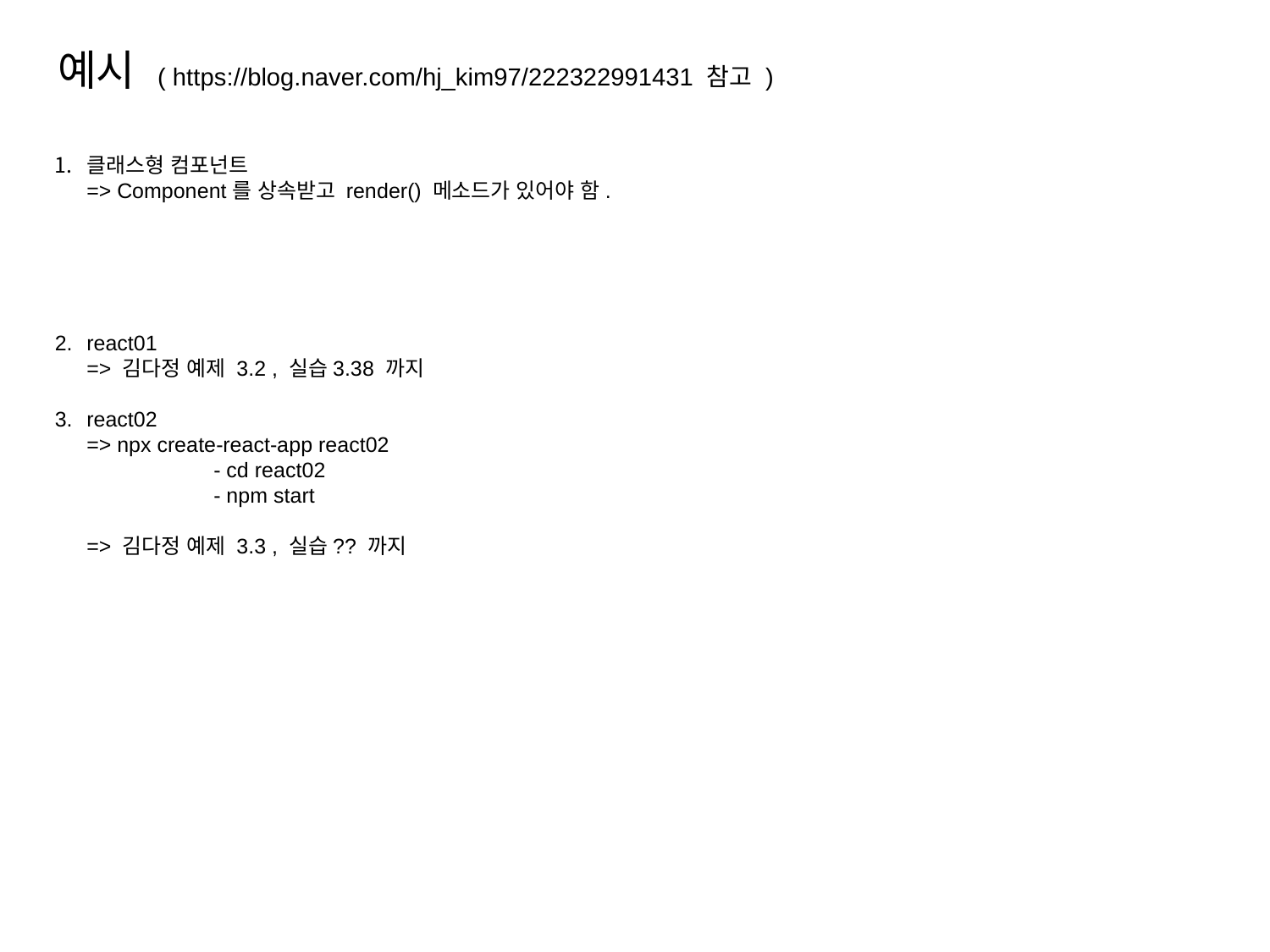

# 예시 ( https://blog.naver.com/hj_kim97/222322991431 참고 )
클래스형 컴포넌트
=> Component를 상속받고 render() 메소드가 있어야 함.

react01
=> 김다정 예제 3.2 , 실습3.38 까지
react02
=> npx create-react-app react02
	- cd react02
	- npm start
=> 김다정 예제 3.3 , 실습?? 까지